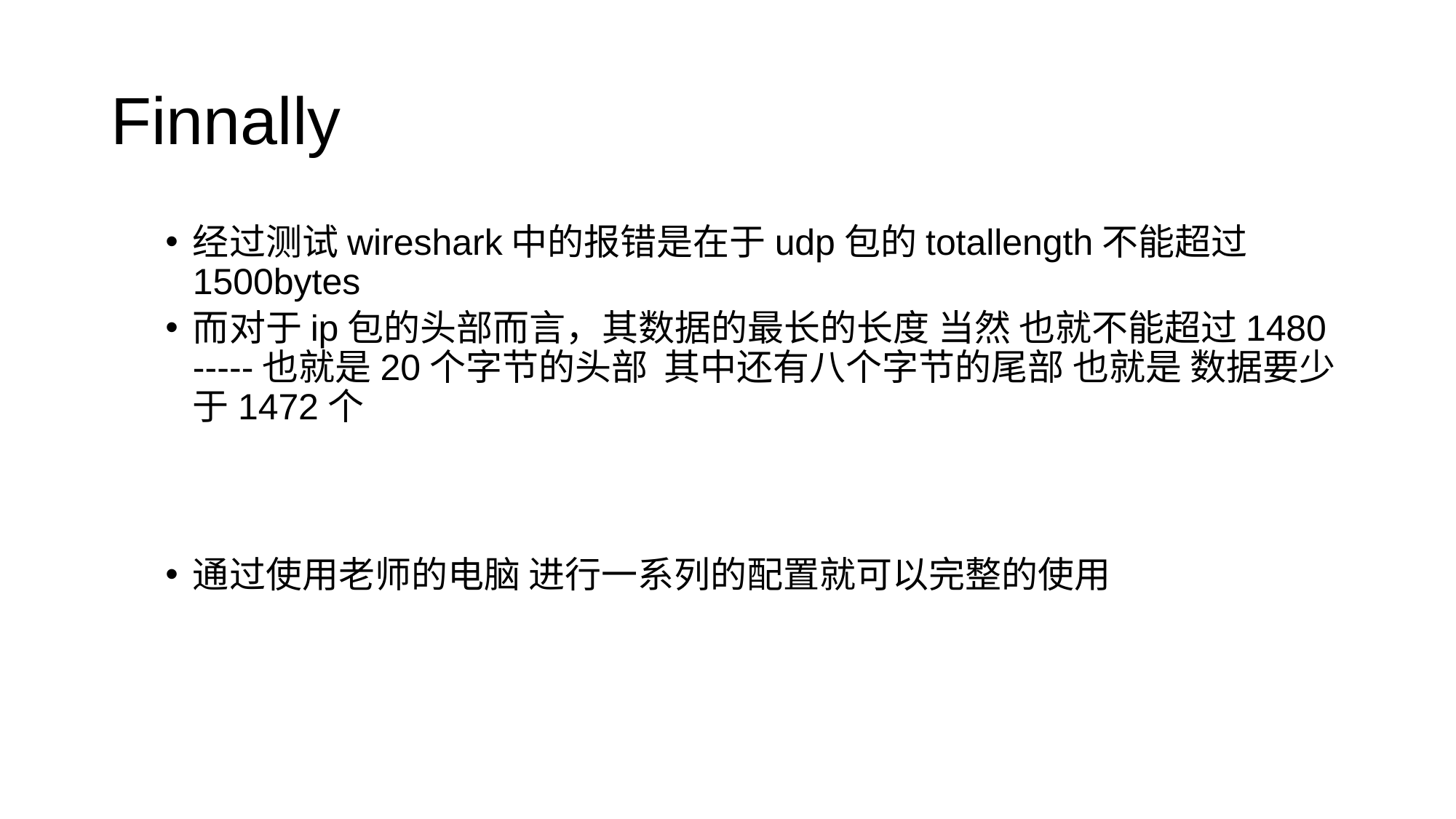

# Finnally
经过测试wireshark中的报错是在于udp包的totallength不能超过1500bytes
而对于ip包的头部而言，其数据的最长的长度 当然 也就不能超过1480 -----也就是20个字节的头部  其中还有八个字节的尾部 也就是 数据要少于1472个

通过使用老师的电脑 进行一系列的配置就可以完整的使用